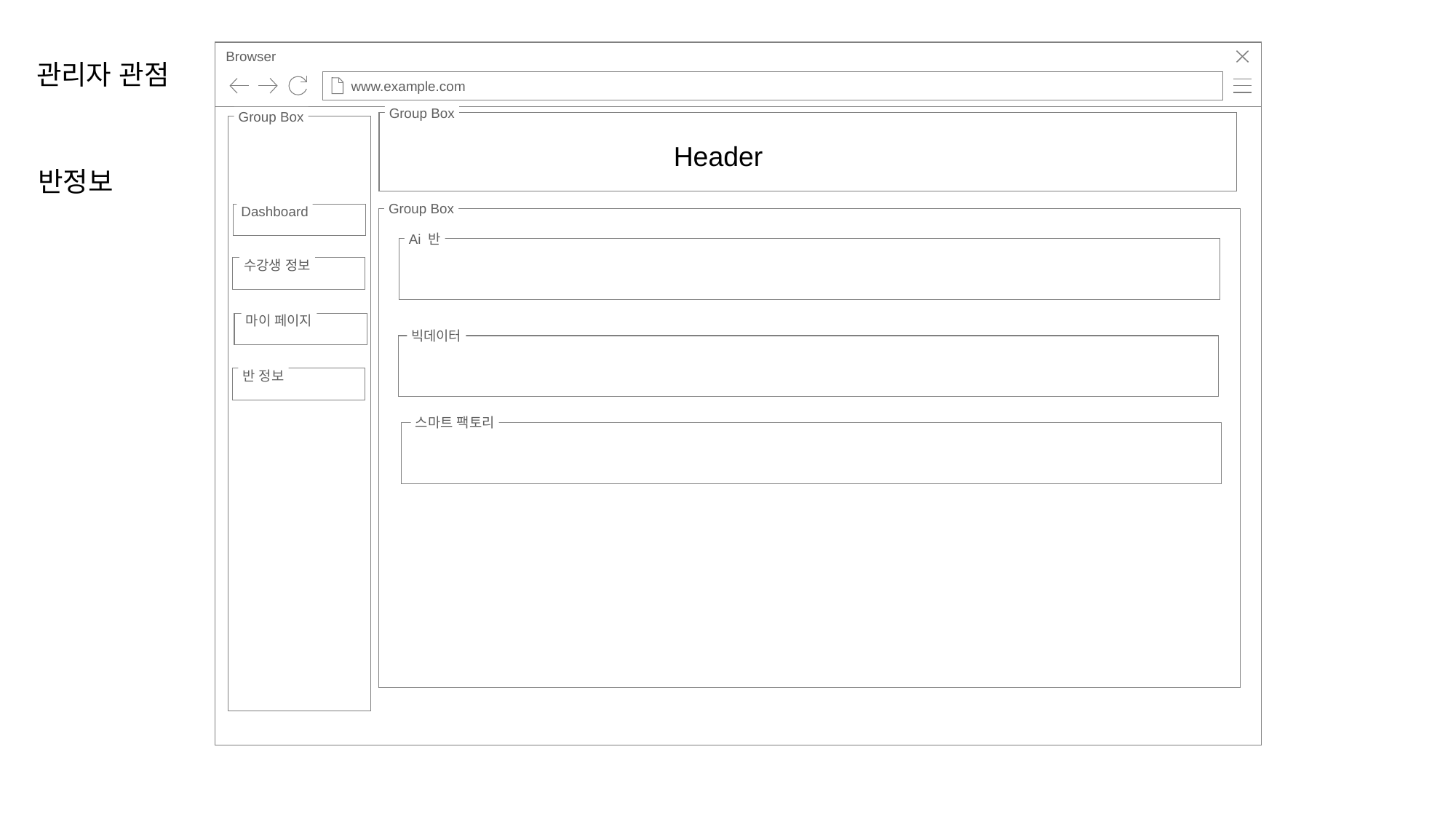

Browser

www.example.com

관리자 관점
Group Box

Group Box

Dashboard

수강생 정보

마이 페이지

반 정보

Header
반정보
Group Box

Ai 반

nav
빅데이터

스마트 팩토리